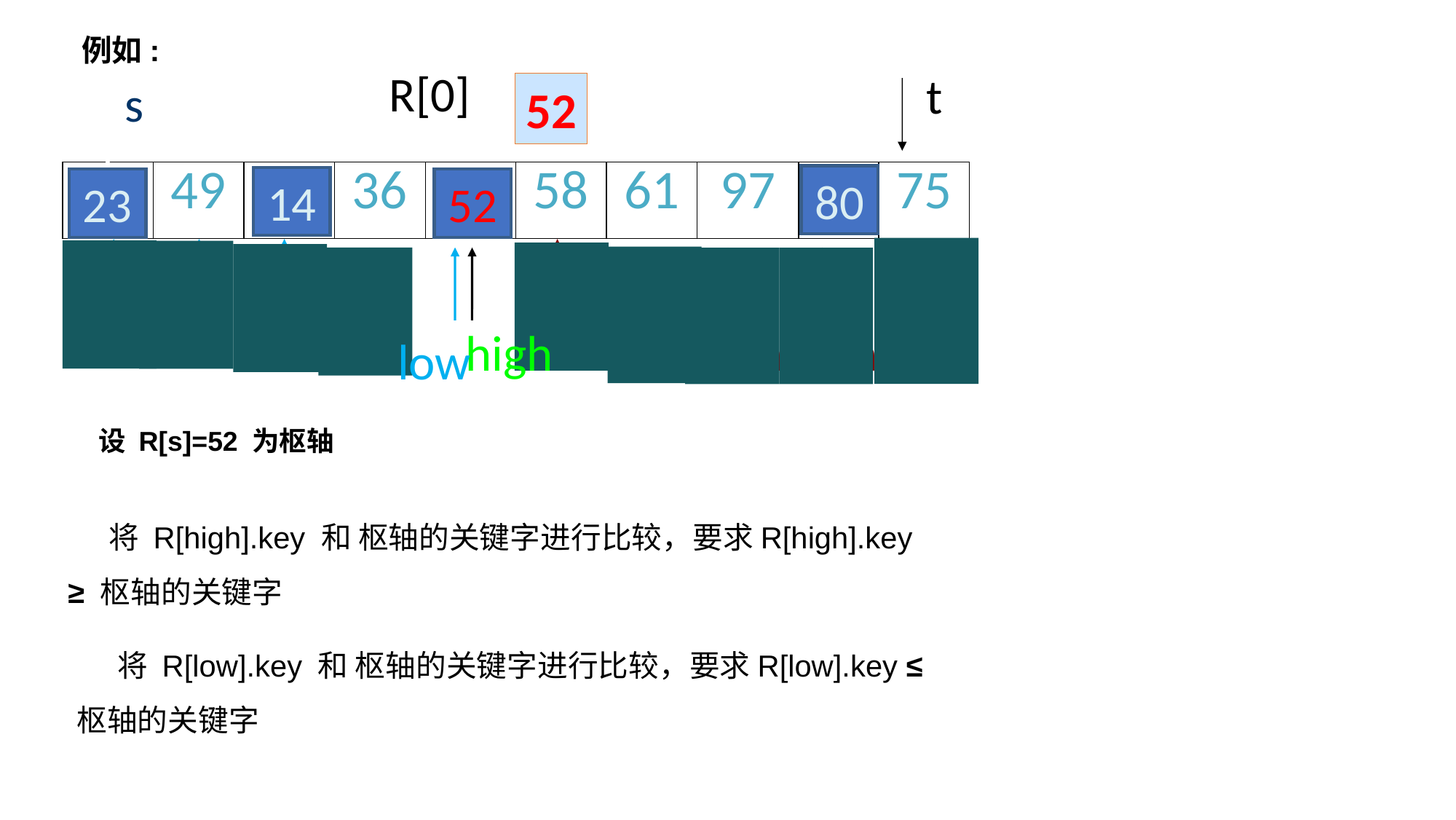

例如:
R[0]
t
s
52

| 52 | 49 | 80 | 36 | 14 | 58 | 61 | 97 | 23 | 75 |
| --- | --- | --- | --- | --- | --- | --- | --- | --- | --- |
80
14
23
52

low
low
low
low
high
high
high
high
high
high
low
设 R[s]=52 为枢轴
     将 R[high].key 和 枢轴的关键字进行比较，要求R[high].key ≥ 枢轴的关键字
     将 R[low].key 和 枢轴的关键字进行比较，要求R[low].key ≤ 枢轴的关键字